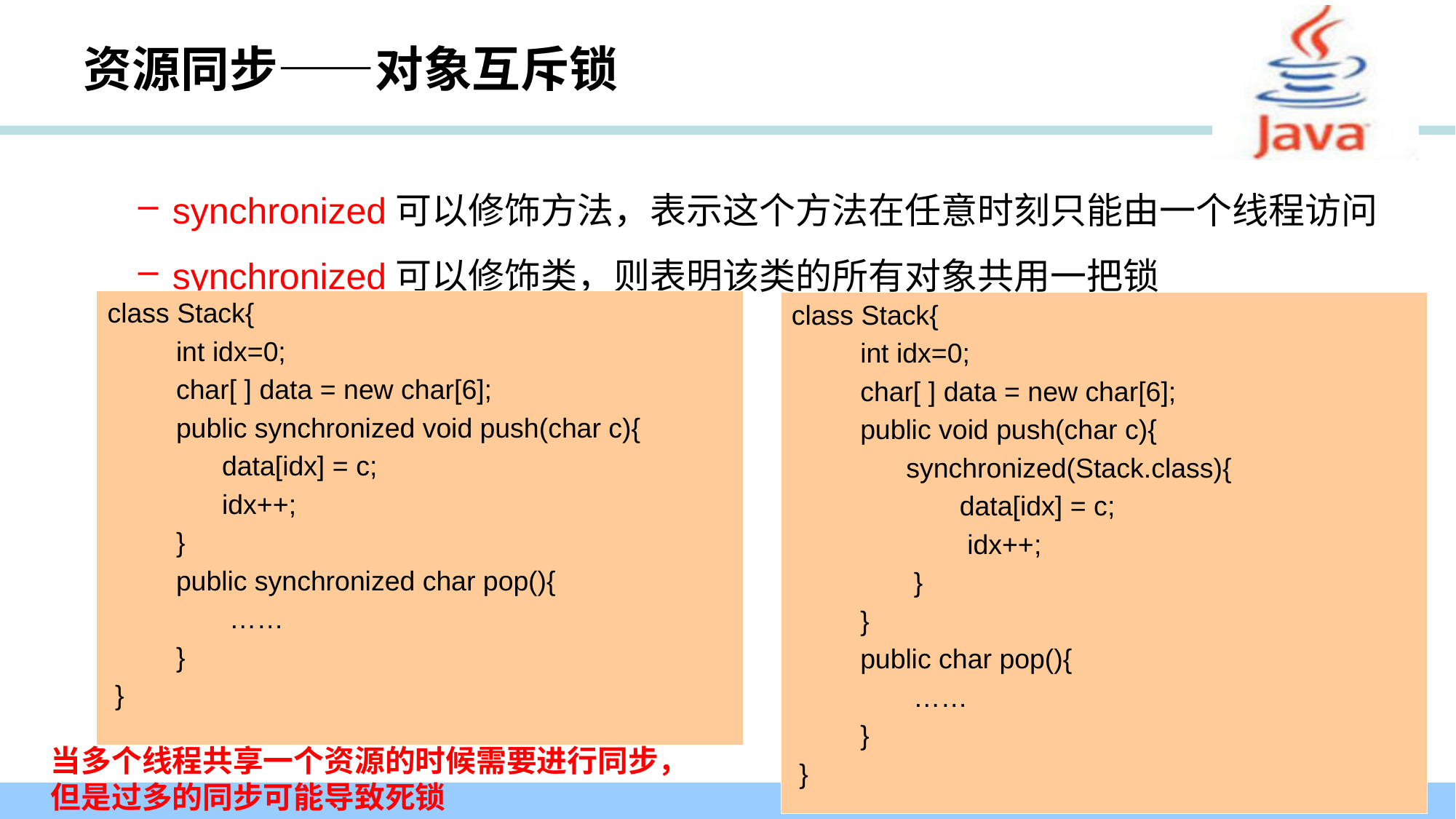

# 资源同步——对象互斥锁
synchronized可以修饰方法，表示这个方法在任意时刻只能由一个线程访问
synchronized可以修饰类，则表明该类的所有对象共用一把锁

class Stack{
         int idx=0;
         char[ ] data = new char[6];
         public synchronized void push(char c){
               data[idx] = c;
               idx++;
         }
         public synchronized char pop(){
                ……
         }
 }
class Stack{
         int idx=0;
         char[ ] data = new char[6];
         public void push(char c){
               synchronized(Stack.class){
                      data[idx] = c;
                       idx++;
                }
         }
         public char pop(){
                ……
         }
 }
当多个线程共享一个资源的时候需要进行同步，
但是过多的同步可能导致死锁